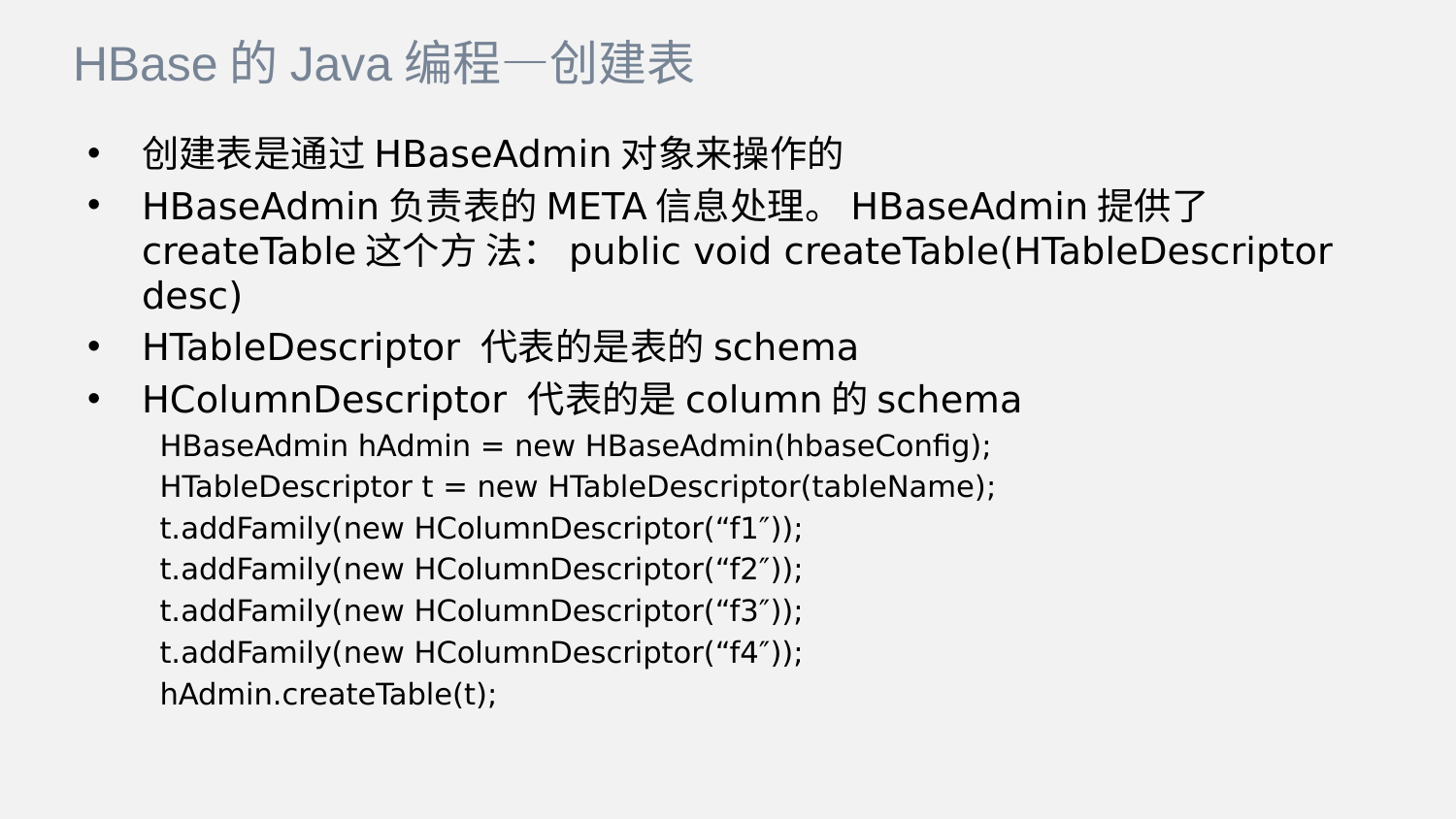

HBase的Java编程—创建表
创建表是通过HBaseAdmin对象来操作的
HBaseAdmin负责表的META信息处理。HBaseAdmin提供了createTable这个方 法：public void createTable(HTableDescriptor desc)
HTableDescriptor 代表的是表的schema
HColumnDescriptor 代表的是column的schema
	HBaseAdmin hAdmin = new HBaseAdmin(hbaseConfig);
	HTableDescriptor t = new HTableDescriptor(tableName);
	t.addFamily(new HColumnDescriptor(“f1″));
	t.addFamily(new HColumnDescriptor(“f2″));
	t.addFamily(new HColumnDescriptor(“f3″));
	t.addFamily(new HColumnDescriptor(“f4″));
	hAdmin.createTable(t);